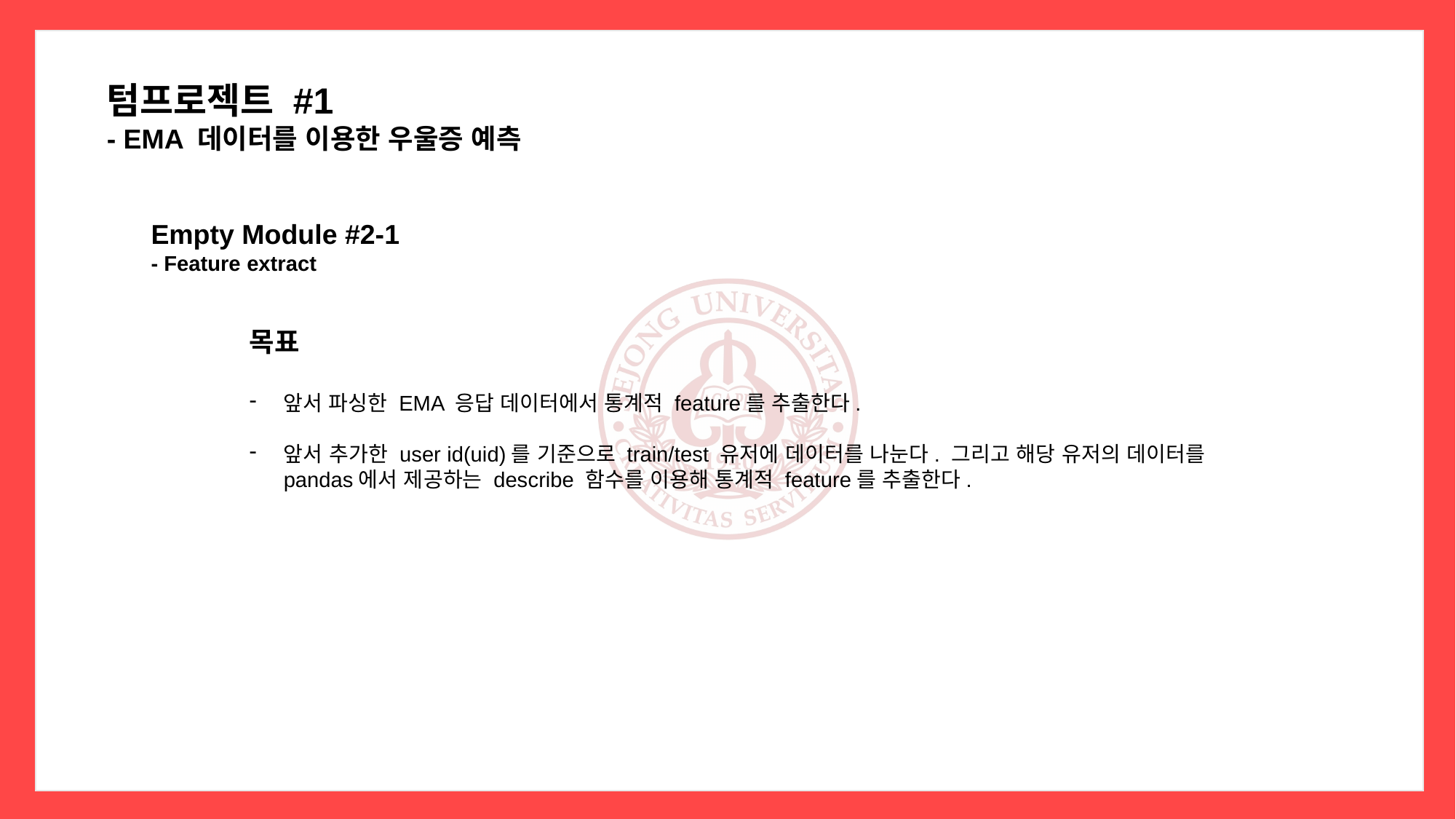

텀프로젝트 #1
- EMA 데이터를 이용한 우울증 예측
Empty Module #2-1
- Feature extract

목표

앞서 파싱한 EMA 응답 데이터에서 통계적 feature를 추출한다.

앞서 추가한 user id(uid)를 기준으로 train/test 유저에 데이터를 나눈다. 그리고 해당 유저의 데이터를 pandas에서 제공하는 describe 함수를 이용해 통계적 feature를 추출한다.